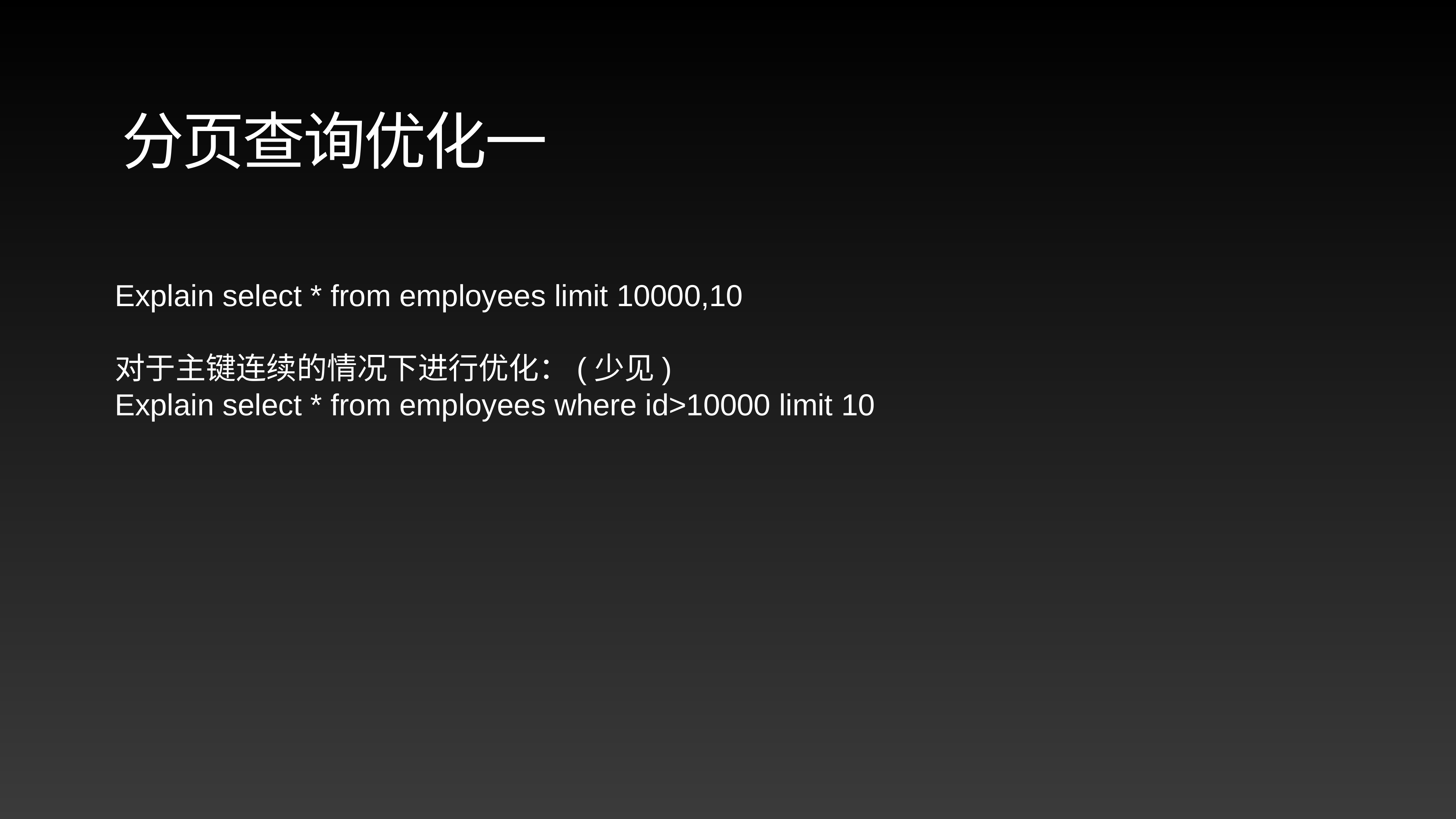

分页查询优化一
Explain select * from employees limit 10000,10

对于主键连续的情况下进行优化：(少见)
Explain select * from employees where id>10000 limit 10